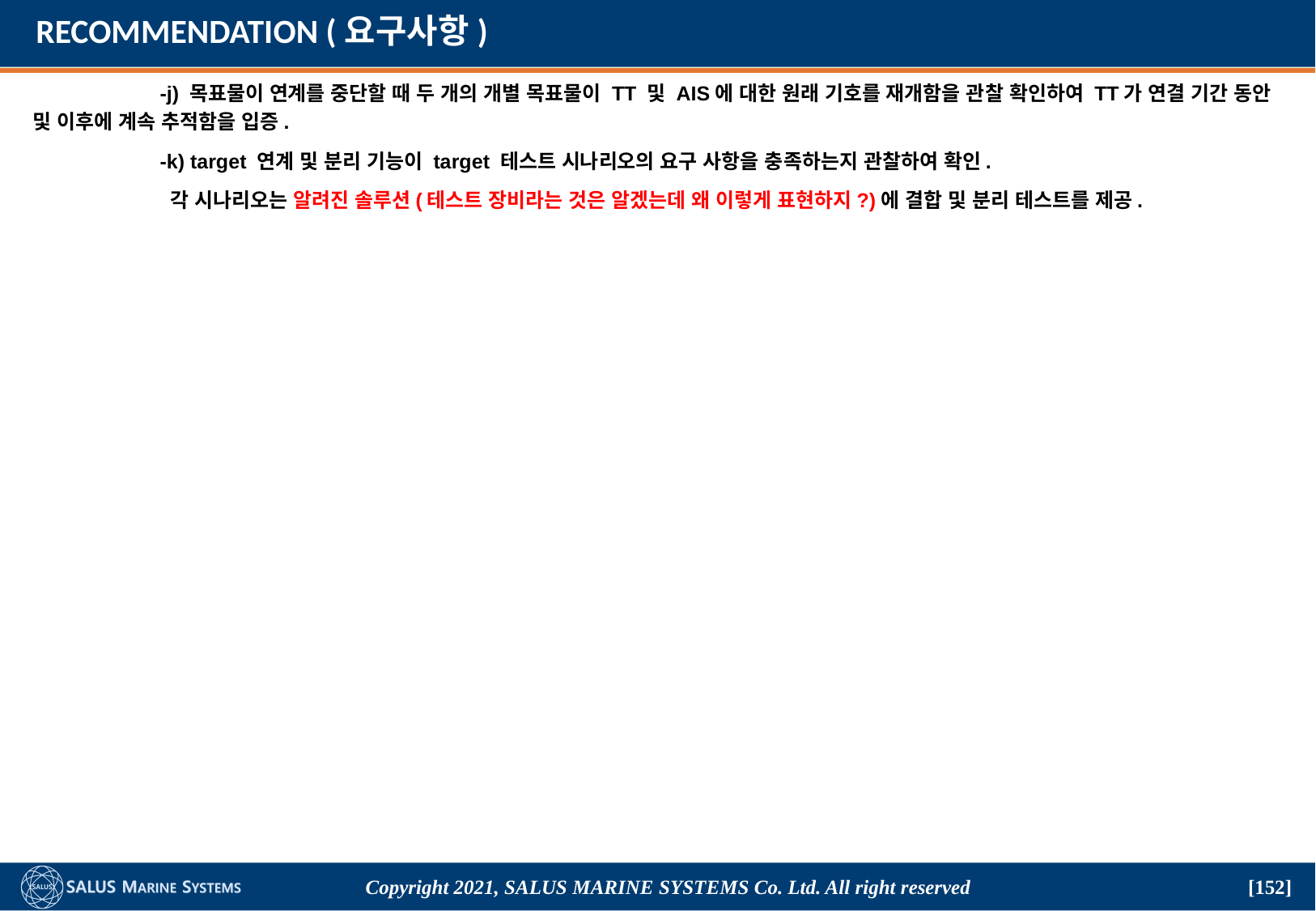

# RECOMMENDATION (요구사항)
	 -j) 목표물이 연계를 중단할 때 두 개의 개별 목표물이 TT 및 AIS에 대한 원래 기호를 재개함을 관찰 확인하여 TT가 연결 기간 동안 및 이후에 계속 추적함을 입증.
	 -k) target 연계 및 분리 기능이 target 테스트 시나리오의 요구 사항을 충족하는지 관찰하여 확인.
	  각 시나리오는 알려진 솔루션(테스트 장비라는 것은 알겠는데 왜 이렇게 표현하지?)에 결합 및 분리 테스트를 제공.
Copyright 2021, SALUS Marine Systems Co. Ltd. All right reserved
[152]